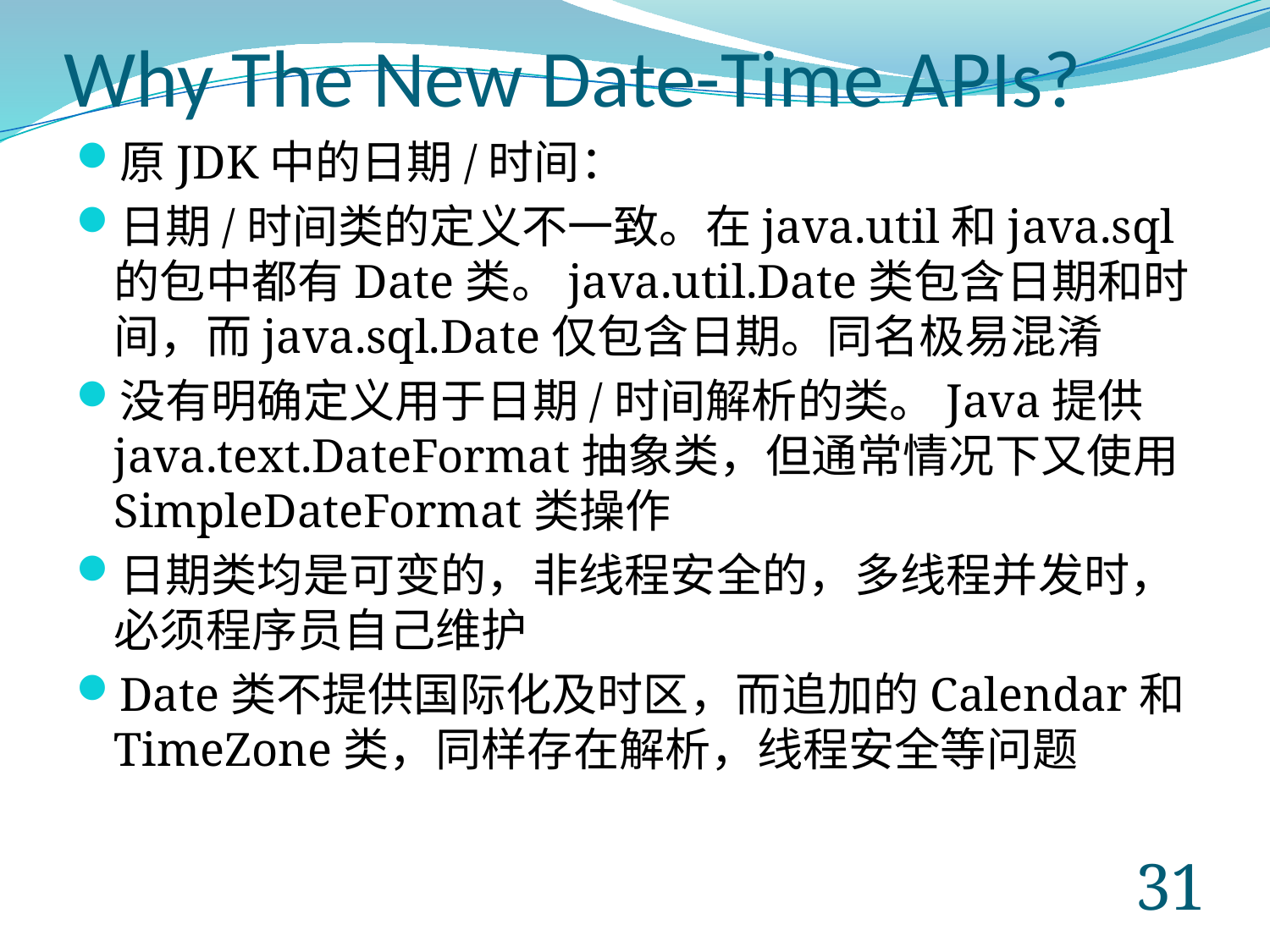

# Why The New Date-Time APIs?
原JDK中的日期/时间：
日期/时间类的定义不一致。在java.util和java.sql的包中都有Date类。java.util.Date类包含日期和时间，而java.sql.Date仅包含日期。同名极易混淆
没有明确定义用于日期/时间解析的类。Java提供java.text.DateFormat抽象类，但通常情况下又使用SimpleDateFormat类操作
日期类均是可变的，非线程安全的，多线程并发时，必须程序员自己维护
Date类不提供国际化及时区，而追加的Calendar和TimeZone类，同样存在解析，线程安全等问题

31